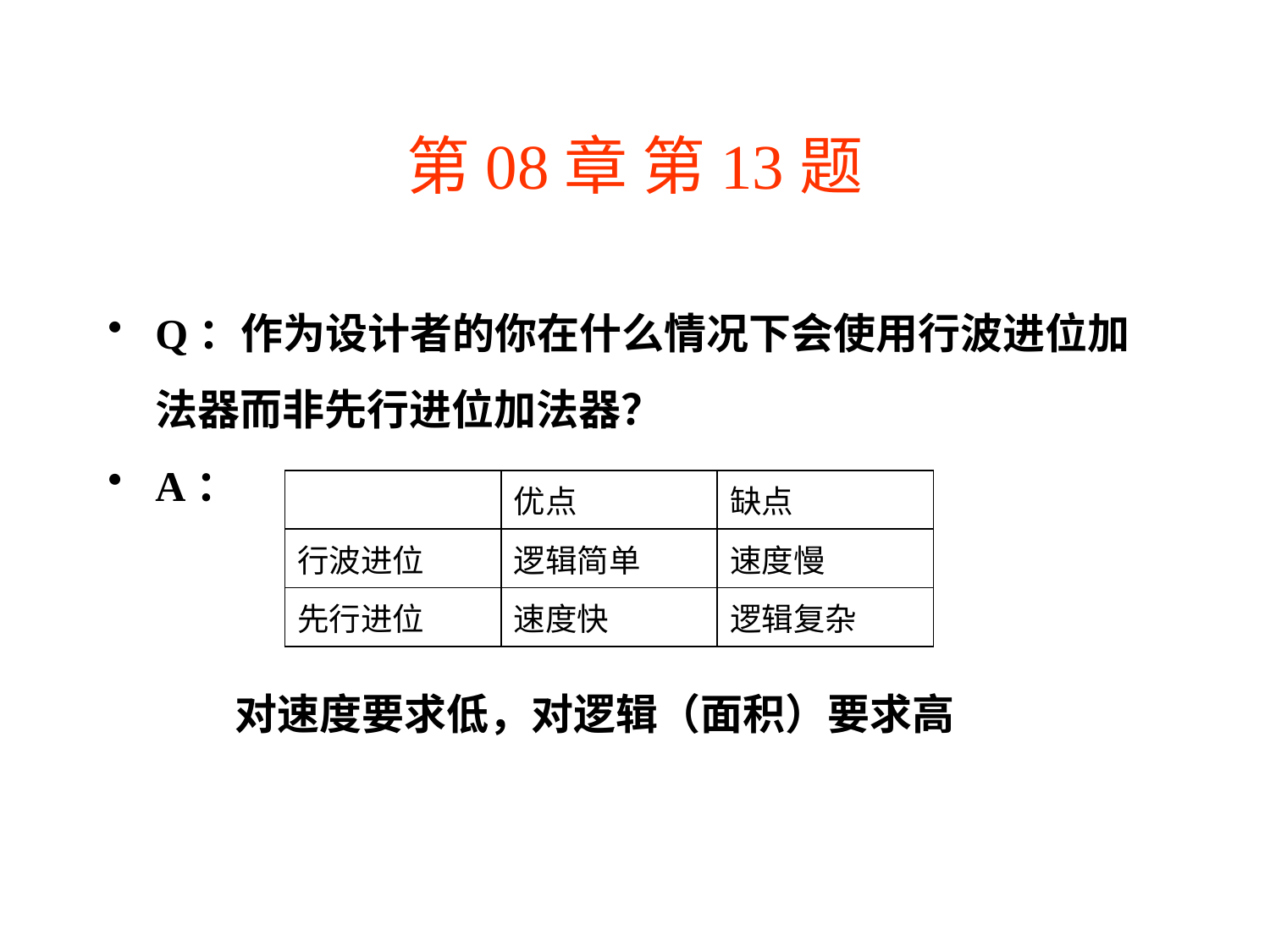

# 第08章 第13题
Q：作为设计者的你在什么情况下会使用行波进位加法器而非先行进位加法器？
A：

	对速度要求低，对逻辑（面积）要求高
|  | 优点 | 缺点 |
| --- | --- | --- |
| 行波进位 | 逻辑简单 | 速度慢 |
| 先行进位 | 速度快 | 逻辑复杂 |